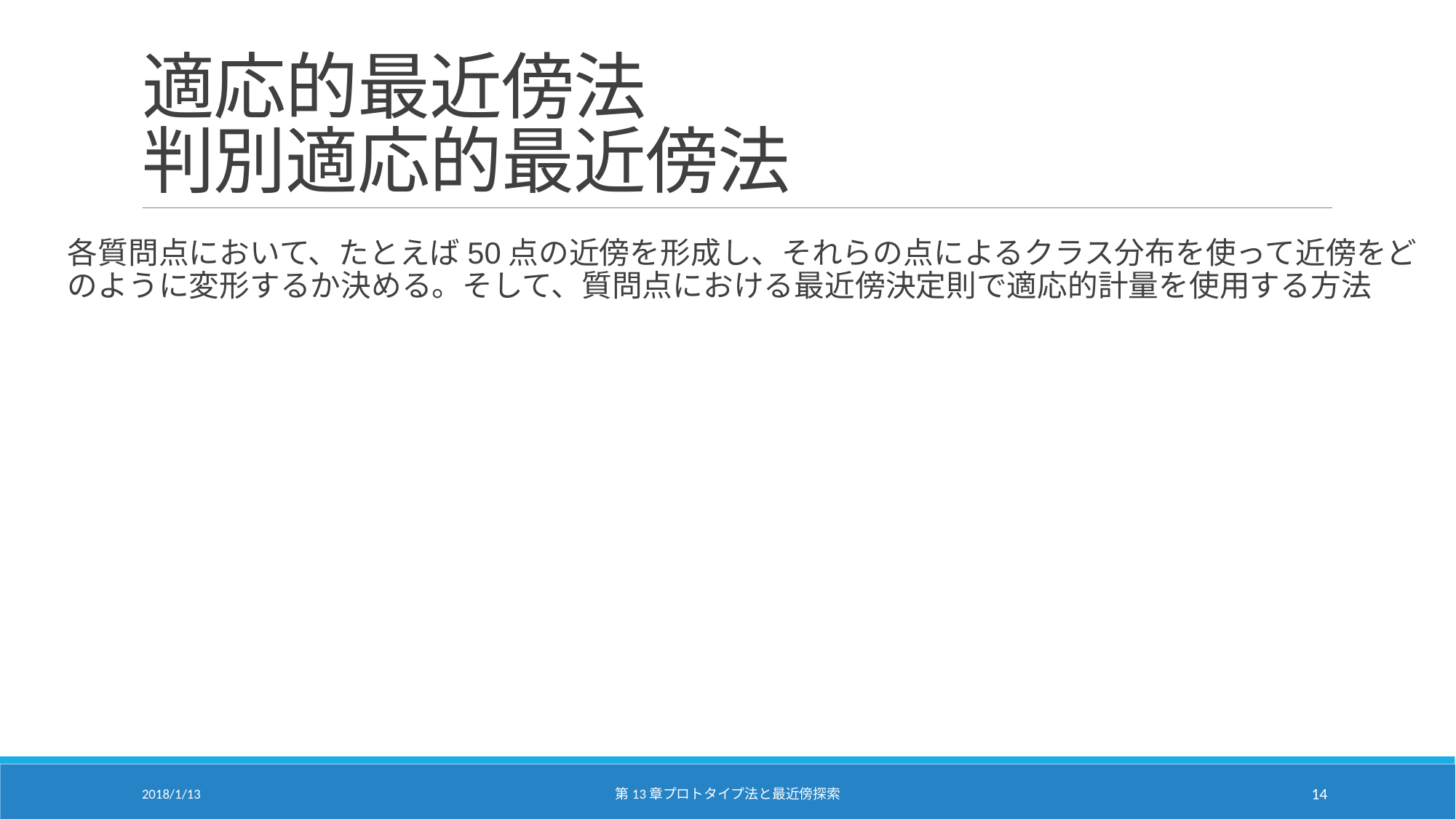

# 適応的最近傍法 判別適応的最近傍法
各質問点において、たとえば50点の近傍を形成し、それらの点によるクラス分布を使って近傍をどのように変形するか決める。そして、質問点における最近傍決定則で適応的計量を使用する方法
2018/1/13
第13章プロトタイプ法と最近傍探索
14